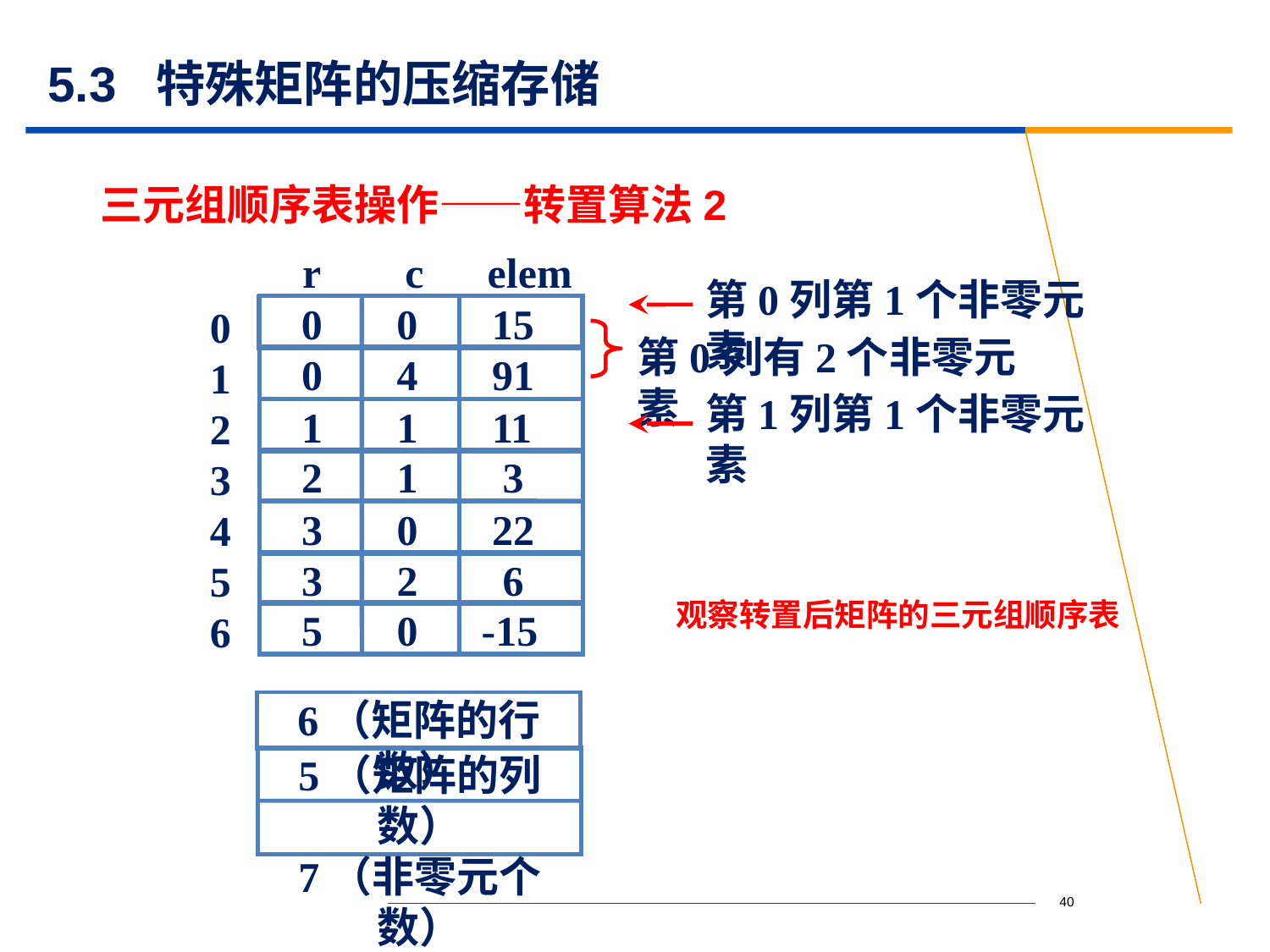

# 5.3  特殊矩阵的压缩存储
三元组顺序表操作——转置算法2
   r        c      elem
第0列第1个非零元素

    0       0       15

0
1
2
3
4
5
6

    0       4       91

    1       1       11

    2       1        3

    3       0       22

    3       2        6

    5       0      -15

6（矩阵的行数）
5（矩阵的列数）
7（非零元个数）

第0列有2个非零元素
第1列第1个非零元素

观察转置后矩阵的三元组顺序表